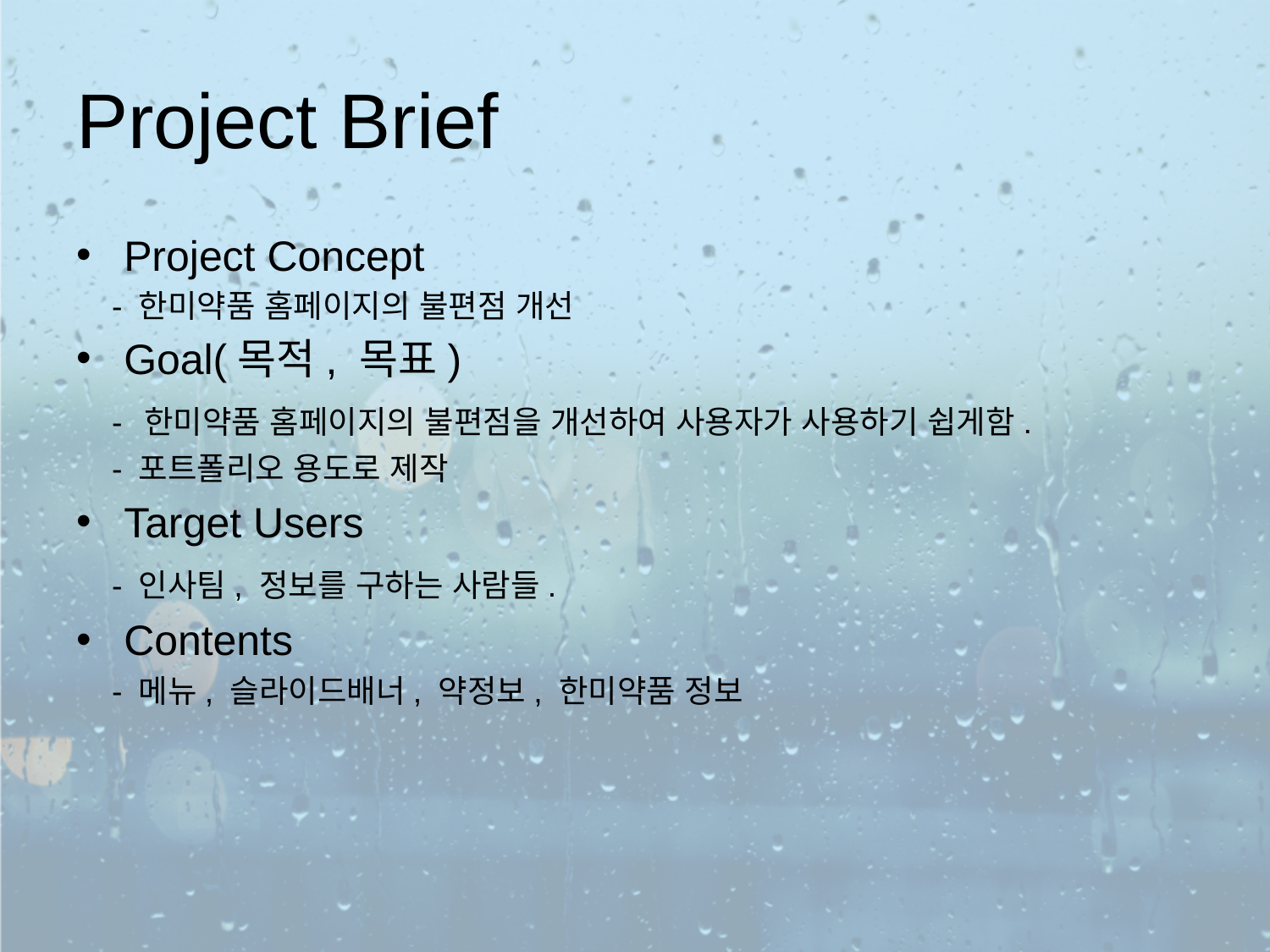

# Project Brief
Project Concept
    - 한미약품 홈페이지의 불편점 개선
Goal(목적, 목표)
    - 한미약품 홈페이지의 불편점을 개선하여 사용자가 사용하기 쉽게함.
    - 포트폴리오 용도로 제작
Target Users
   - 인사팀, 정보를 구하는 사람들.
Contents
    - 메뉴, 슬라이드배너, 약정보, 한미약품 정보